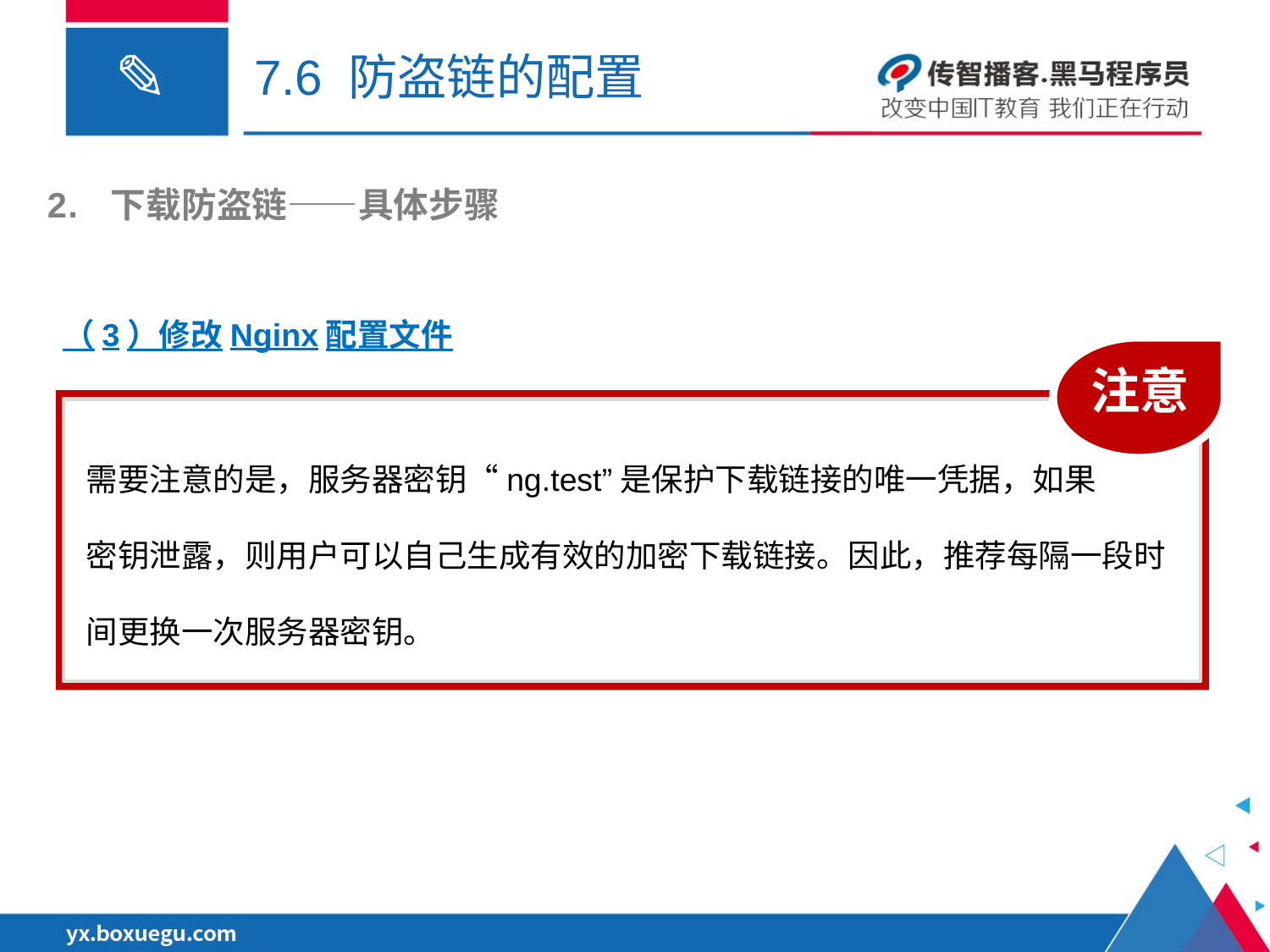

# 7.6 防盗链的配置
下载防盗链——具体步骤
（3）修改Nginx配置文件

注意

需要注意的是，服务器密钥“ng.test”是保护下载链接的唯一凭据，如果
密钥泄露，则用户可以自己生成有效的加密下载链接。因此，推荐每隔一段时间更换一次服务器密钥。